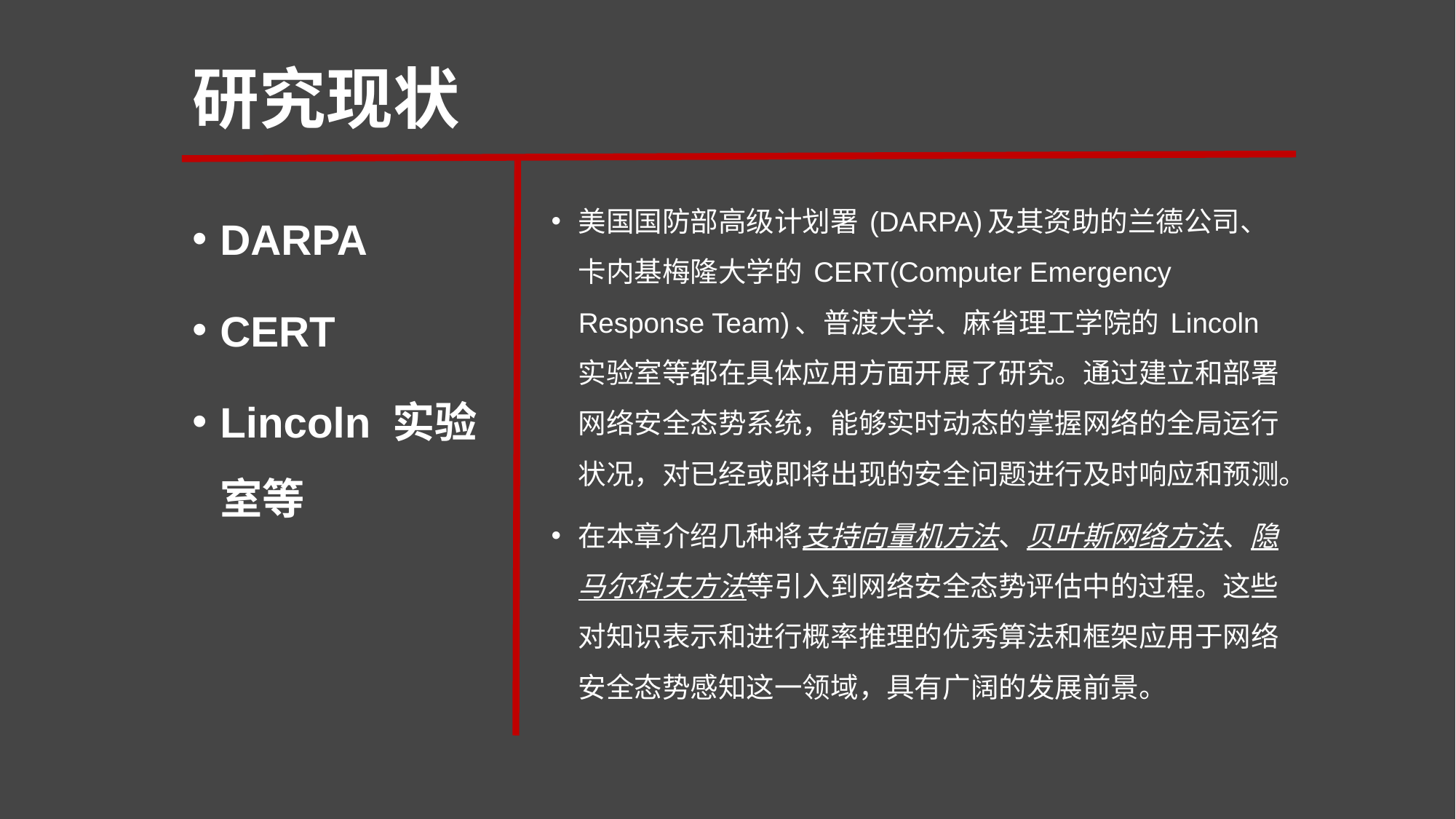

# 研究现状
DARPA
CERT
Lincoln 实验室等
美国国防部高级计划署 (DARPA)及其资助的兰德公司、卡内基梅隆大学的 CERT(Computer Emergency Response Team)、普渡大学、麻省理工学院的 Lincoln 实验室等都在具体应用方面开展了研究。通过建立和部署网络安全态势系统，能够实时动态的掌握网络的全局运行状况，对已经或即将出现的安全问题进行及时响应和预测。
在本章介绍几种将支持向量机方法、贝叶斯网络方法、隐马尔科夫方法等引入到网络安全态势评估中的过程。这些对知识表示和进行概率推理的优秀算法和框架应用于网络安全态势感知这一领域，具有广阔的发展前景。